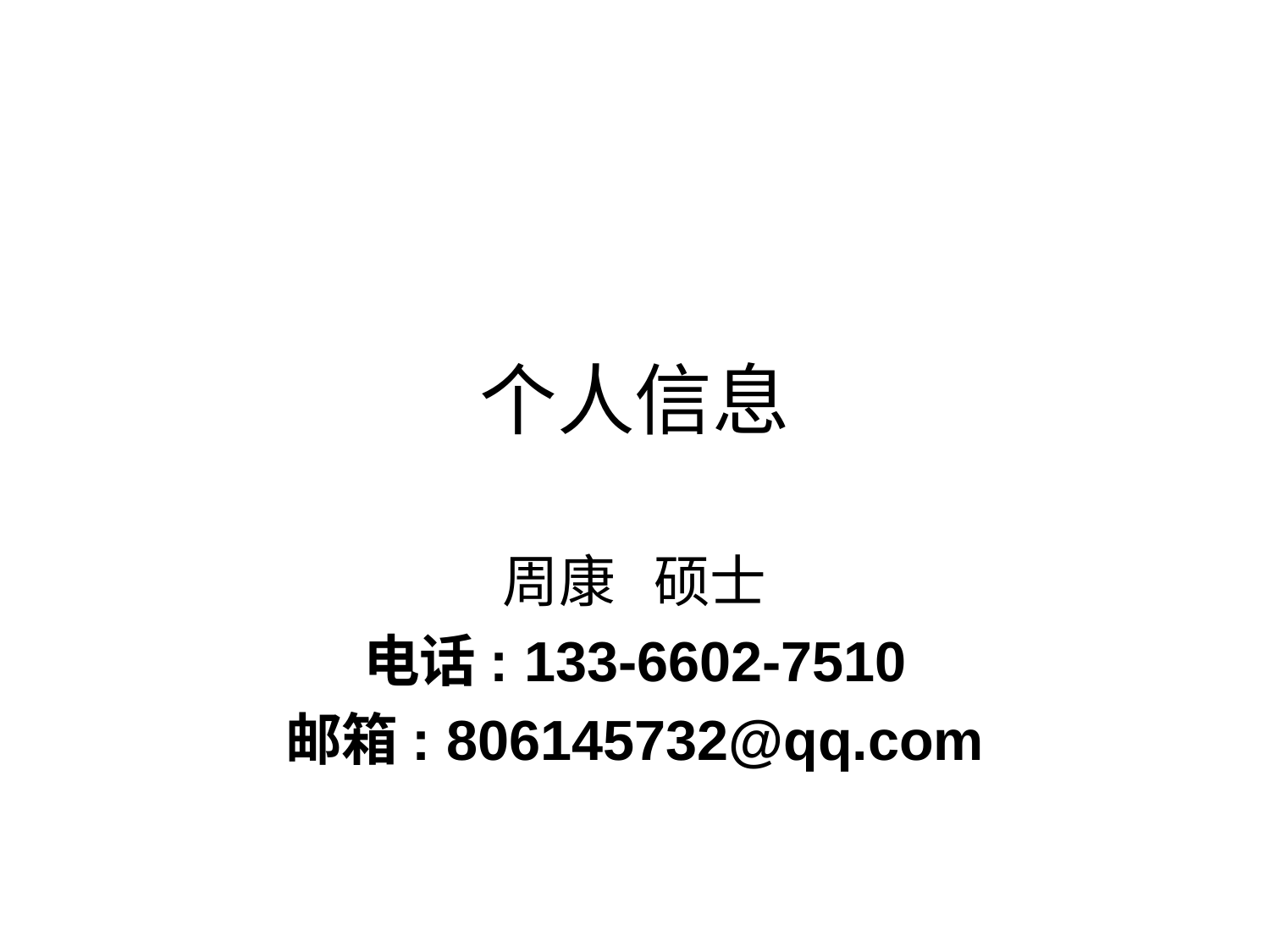

# 个人信息
周康   硕士
电话: 133-6602-7510
邮箱: 806145732@qq.com